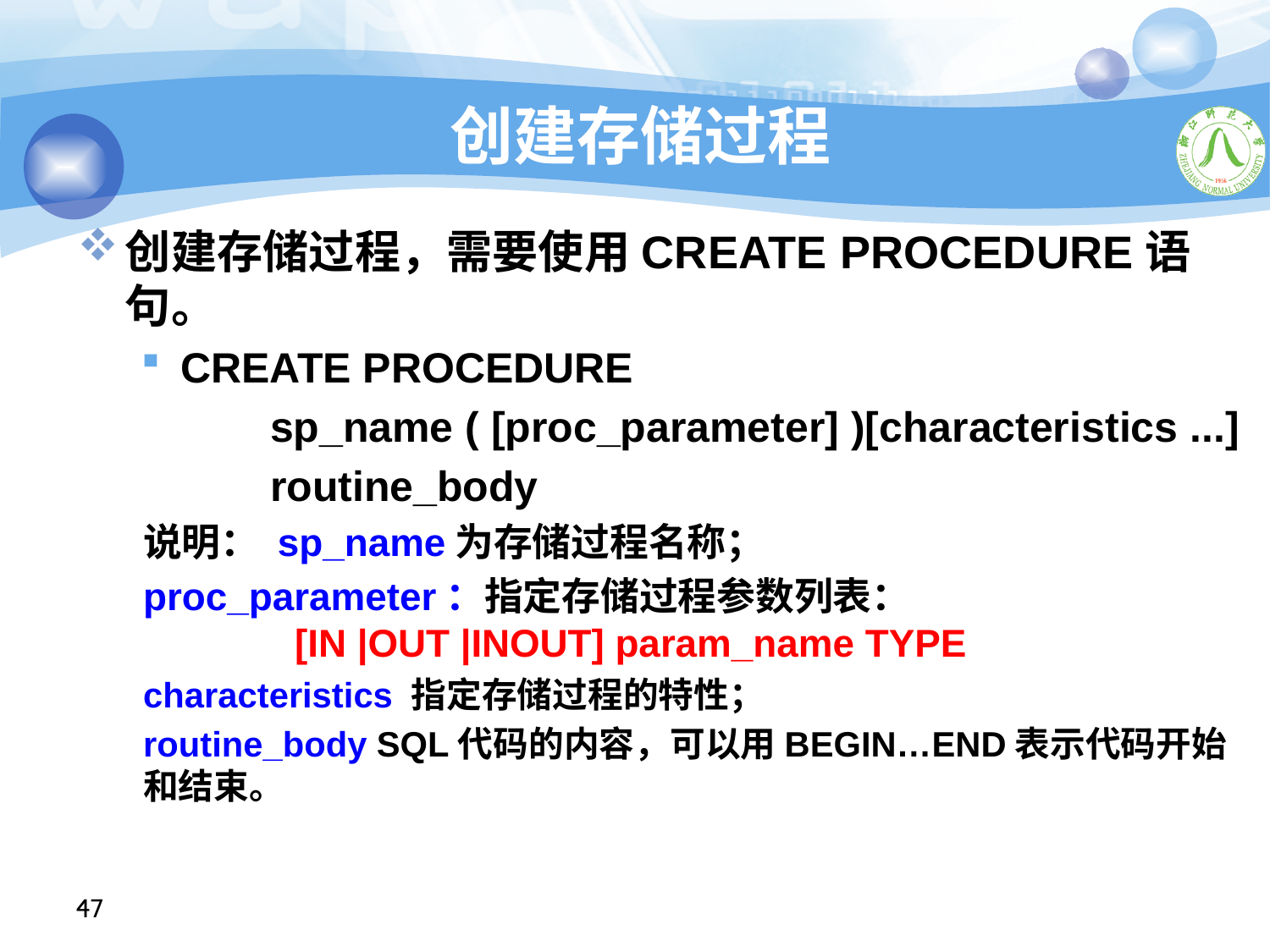

# 创建存储过程
创建存储过程，需要使用CREATE PROCEDURE语句。
CREATE PROCEDURE
	sp_name ( [proc_parameter] )[characteristics ...]
	routine_body
说明： sp_name为存储过程名称；
proc_parameter：指定存储过程参数列表：
                [IN |OUT |INOUT] param_name TYPE
characteristics 指定存储过程的特性；
routine_body SQL代码的内容，可以用BEGIN…END表示代码开始和结束。

47